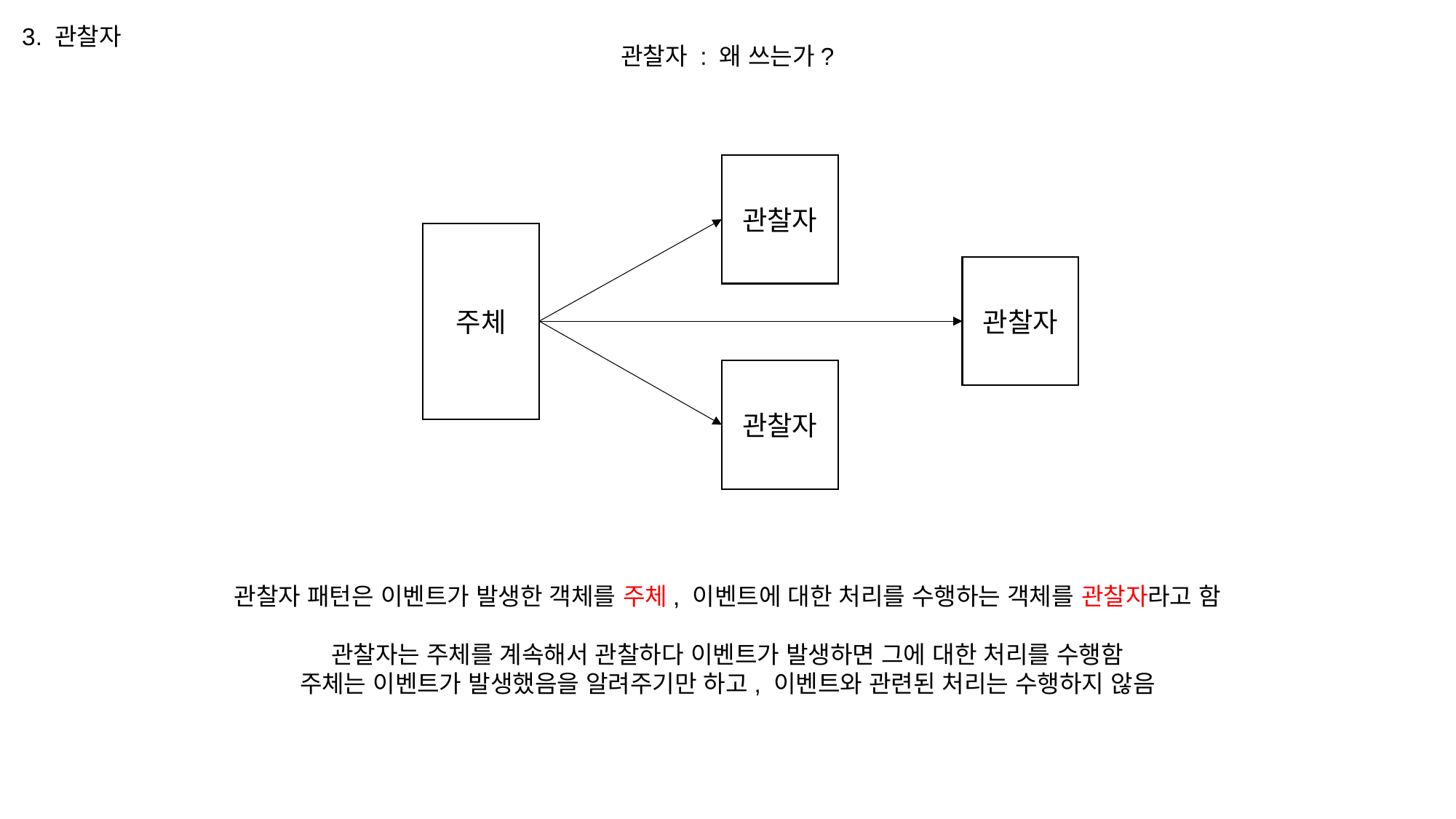

3. 관찰자
관찰자 : 왜 쓰는가?
관찰자
주체
관찰자
관찰자
관찰자 패턴은 이벤트가 발생한 객체를 주체, 이벤트에 대한 처리를 수행하는 객체를 관찰자라고 함

관찰자는 주체를 계속해서 관찰하다 이벤트가 발생하면 그에 대한 처리를 수행함
주체는 이벤트가 발생했음을 알려주기만 하고, 이벤트와 관련된 처리는 수행하지 않음